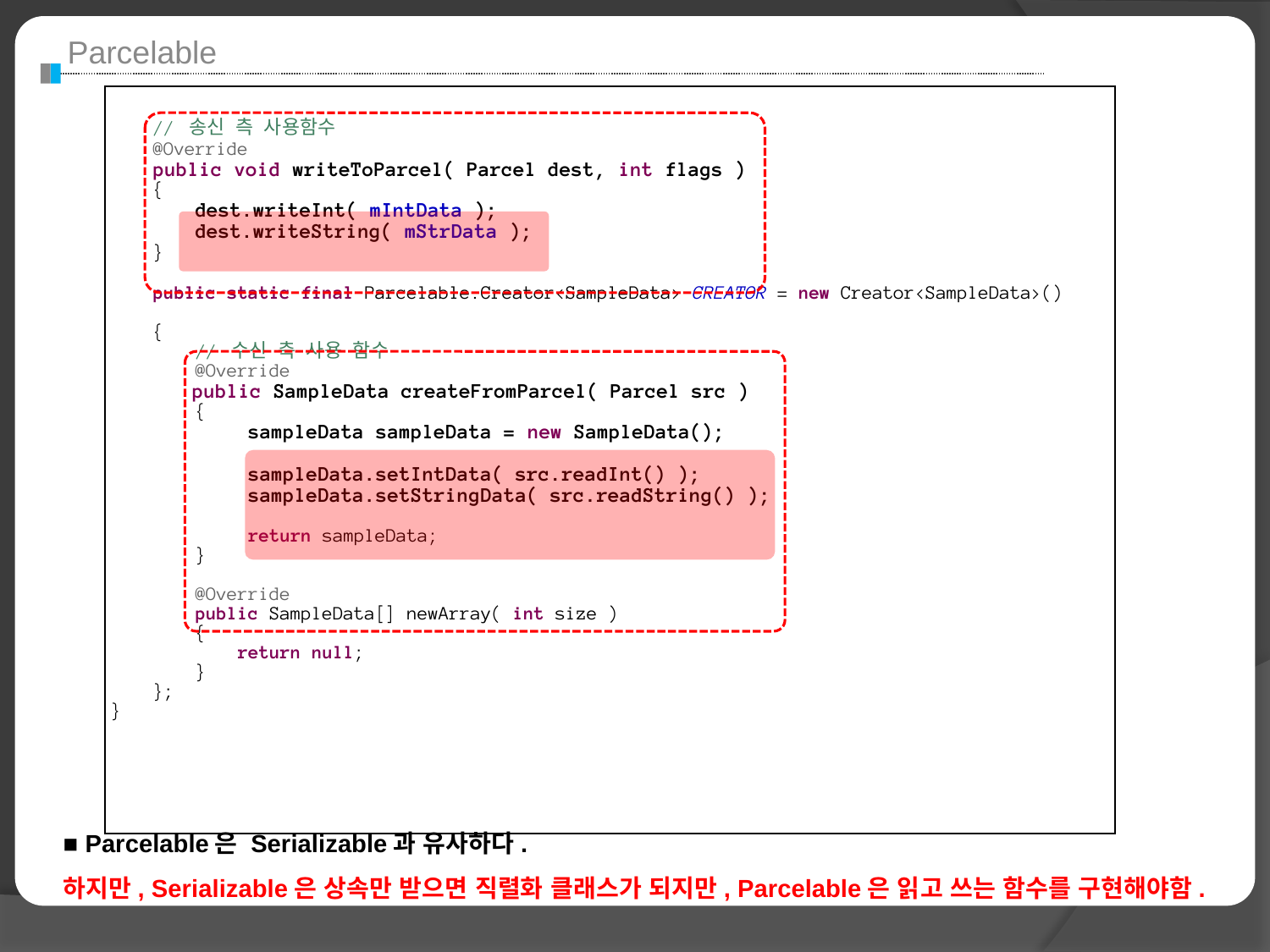

Parcelable

| // 송신 측 사용함수 @Override public void writeToParcel( Parcel dest, int flags ) { dest.writeInt( mIntData ); dest.writeString( mStrData ); } public static final Parcelable.Creator<SampleData> CREATOR = new Creator<SampleData>() { // 수신 측 사용 함수 @Override public SampleData createFromParcel( Parcel src ) { sampleData sampleData = new SampleData(); sampleData.setIntData( src.readInt() ); sampleData.setStringData( src.readString() ); return sampleData; } @Override public SampleData[] newArray( int size ) { return null; } }; } |
| --- |

■ Parcelable은 Serializable과 유사하다.
하지만, Serializable은 상속만 받으면 직렬화 클래스가 되지만, Parcelable은 읽고 쓰는 함수를 구현해야함.